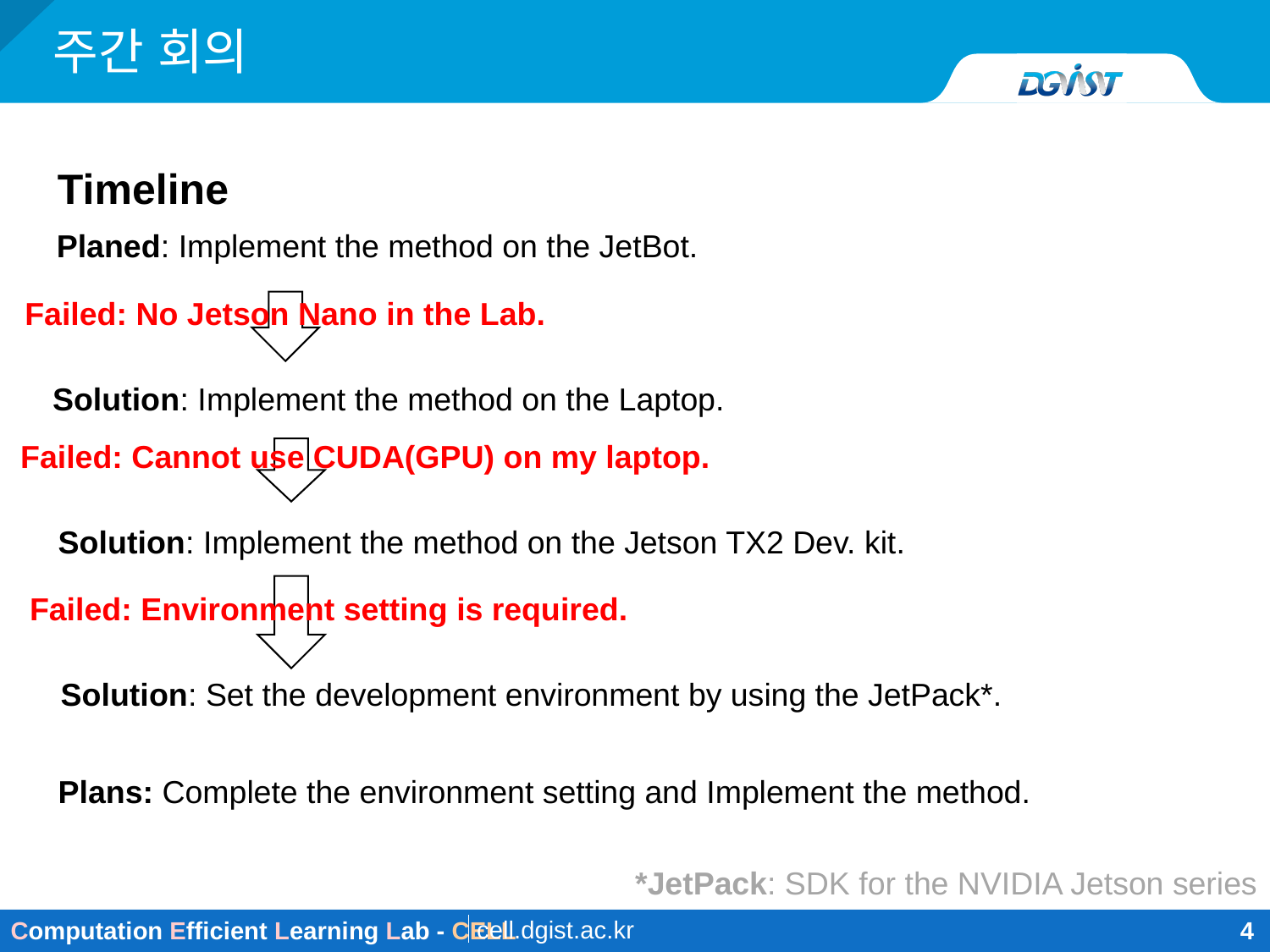

# 주간 회의
Timeline
Planed: Implement the method on the JetBot.
Failed: No Jetson Nano in the Lab.

Solution: Implement the method on the Laptop.
Failed: Cannot use CUDA(GPU) on my laptop.

Solution: Implement the method on the Jetson TX2 Dev. kit.

Failed: Environment setting is required.
Solution: Set the development environment by using the JetPack*.
Plans: Complete the environment setting and Implement the method.

*JetPack: SDK for the NVIDIA Jetson series